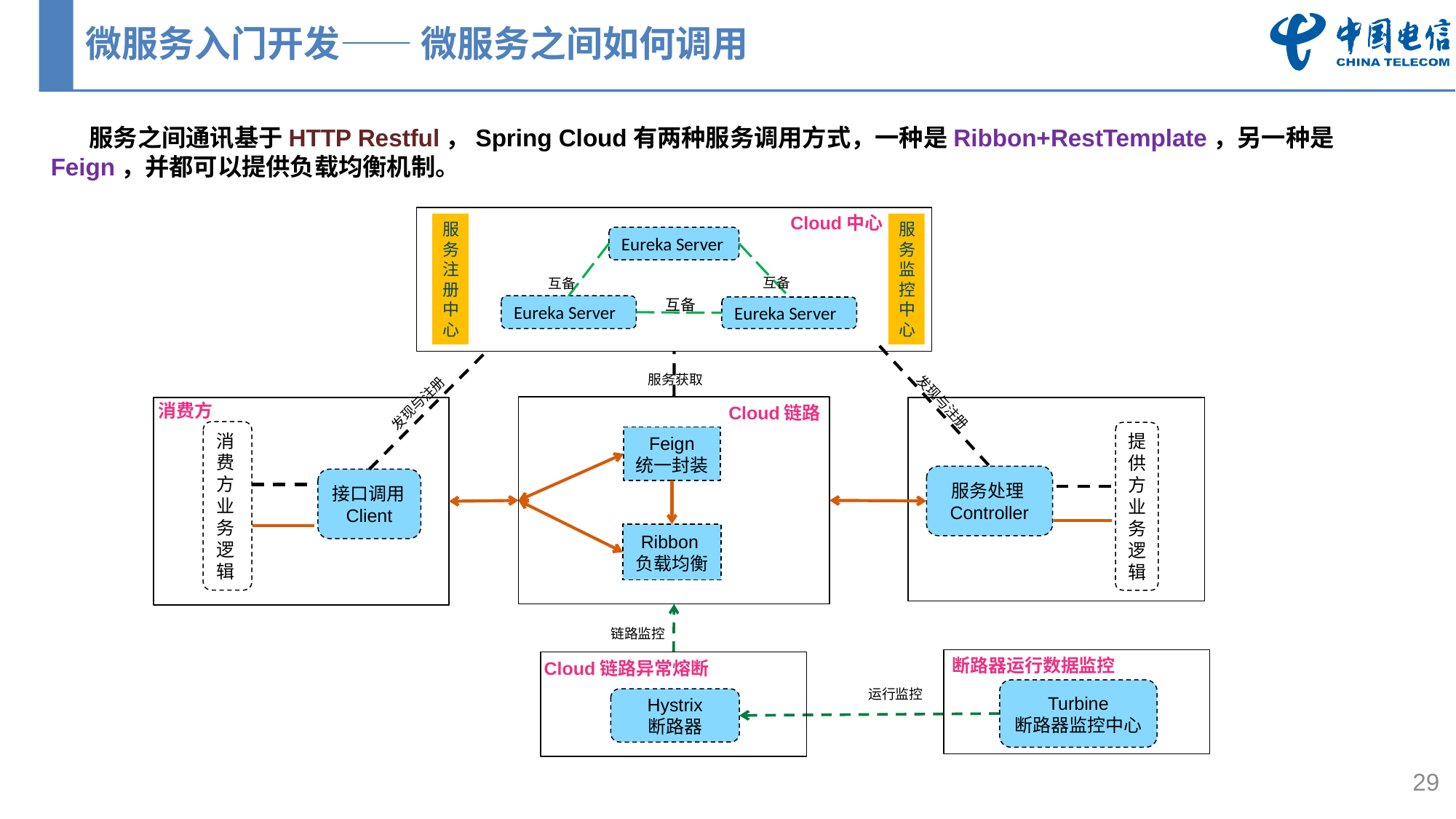

# 微服务入门开发—— 微服务之间如何调用
      服务之间通讯基于HTTP Restful，Spring Cloud有两种服务调用方式，一种是Ribbon+RestTemplate，另一种是Feign，并都可以提供负载均衡机制。
Cloud中心

服务注册中心
服务监控中心
Eureka Server
互备
互备
互备
Eureka Server
Eureka Server
服务获取
发现与注册
发现与注册
消费方
Cloud链路

消费方业务逻辑
提供方业务逻辑
Feign
统一封装
服务处理Controller
接口调用Client
Ribbon负载均衡
链路监控
断路器运行数据监控

Cloud链路异常熔断

Hystrix
断路器
Turbine
断路器监控中心
运行监控
29